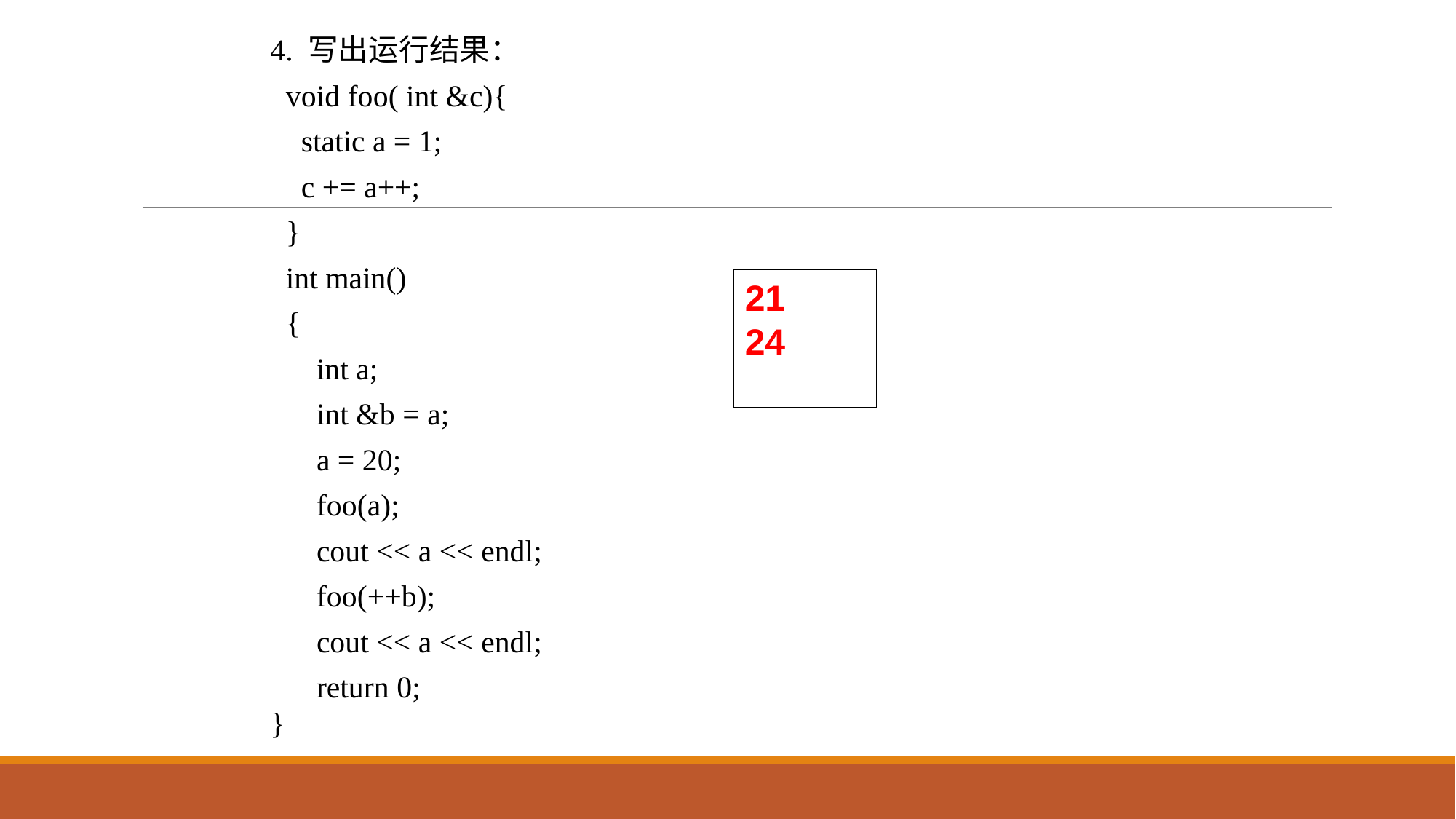

4. 写出运行结果：
void foo( int &c){
  static a = 1;
  c += a++;
}
int main()
{
    int a;
    int &b = a;
    a = 20;
    foo(a);
    cout << a << endl;
    foo(++b);
    cout << a << endl;
    return 0;
}
21
24